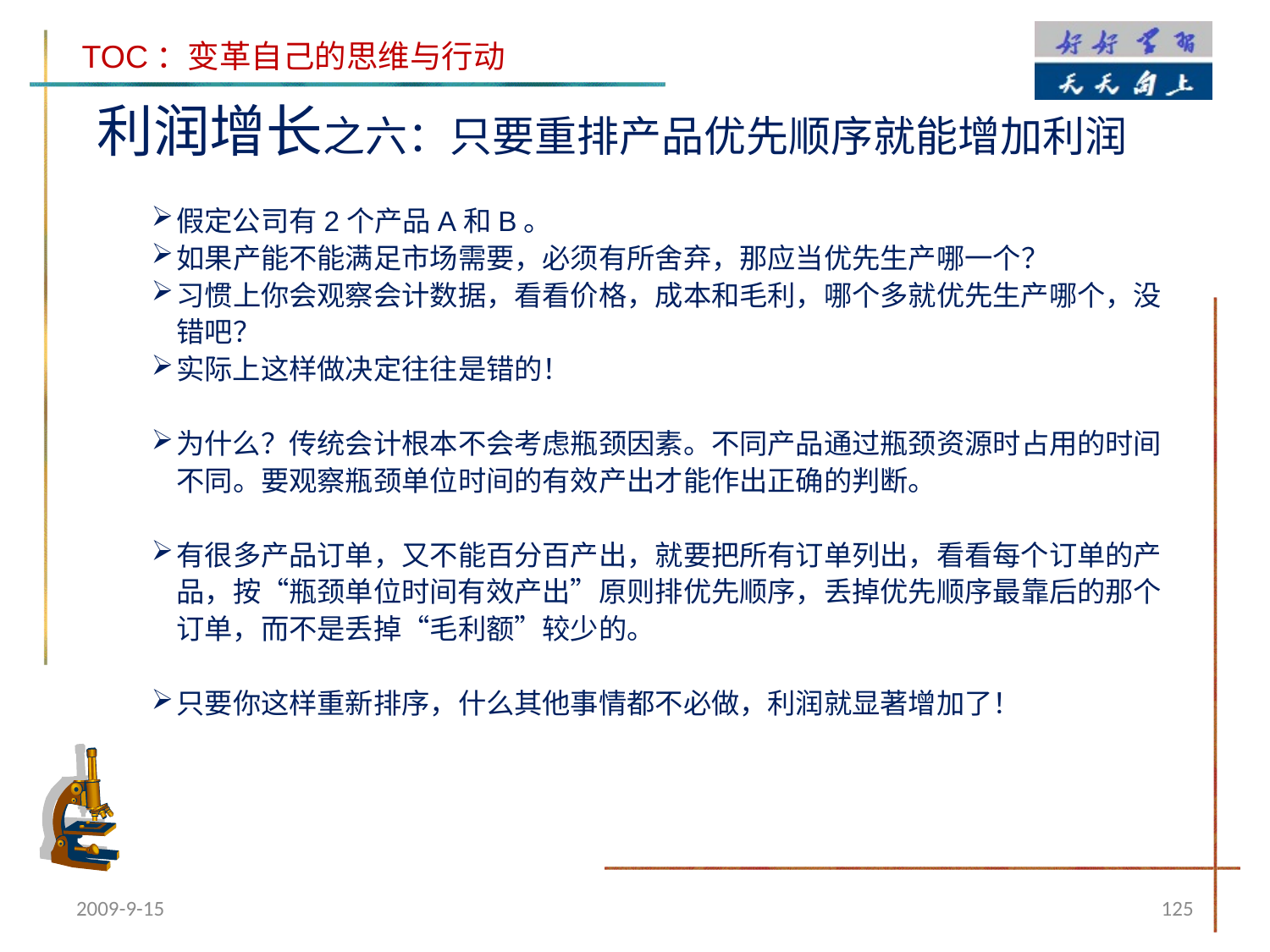

利润增长之六：只要重排产品优先顺序就能增加利润
假定公司有2个产品A和B。
如果产能不能满足市场需要，必须有所舍弃，那应当优先生产哪一个？
习惯上你会观察会计数据，看看价格，成本和毛利，哪个多就优先生产哪个，没错吧？
实际上这样做决定往往是错的！

为什么？传统会计根本不会考虑瓶颈因素。不同产品通过瓶颈资源时占用的时间不同。要观察瓶颈单位时间的有效产出才能作出正确的判断。

有很多产品订单，又不能百分百产出，就要把所有订单列出，看看每个订单的产品，按“瓶颈单位时间有效产出”原则排优先顺序，丢掉优先顺序最靠后的那个订单，而不是丢掉“毛利额”较少的。

只要你这样重新排序，什么其他事情都不必做，利润就显著增加了！
2009-9-15
125